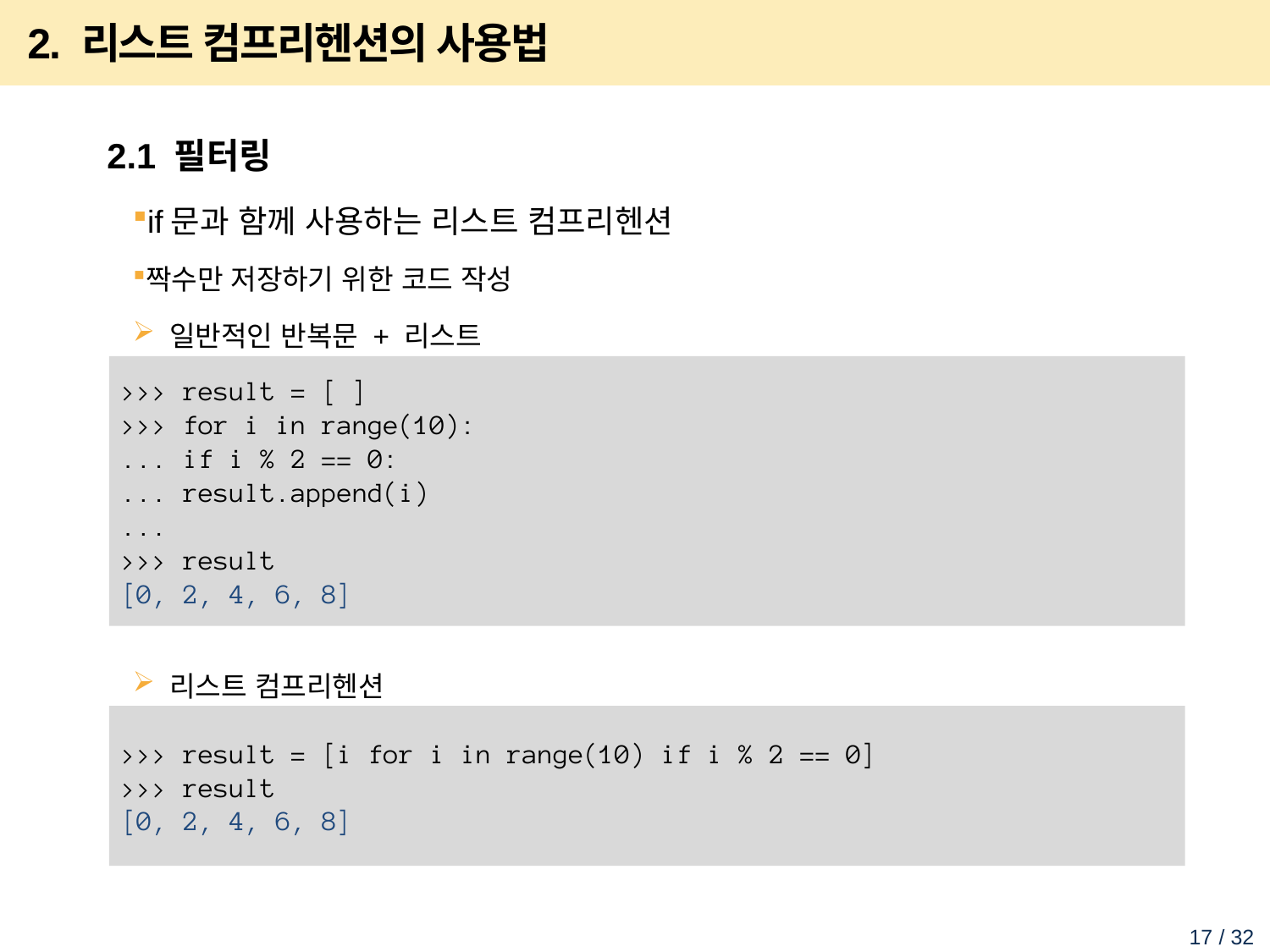

# 2. 리스트 컴프리헨션의 사용법
2.1 필터링
if문과 함께 사용하는 리스트 컴프리헨션
짝수만 저장하기 위한 코드 작성
 일반적인 반복문 + 리스트

 리스트 컴프리헨션
>>> result = [ ]
>>> for i in range(10):
... if i % 2 == 0:
... result.append(i)
...
>>> result
[0, 2, 4, 6, 8]
>>> result = [i for i in range(10) if i % 2 == 0]
>>> result
[0, 2, 4, 6, 8]